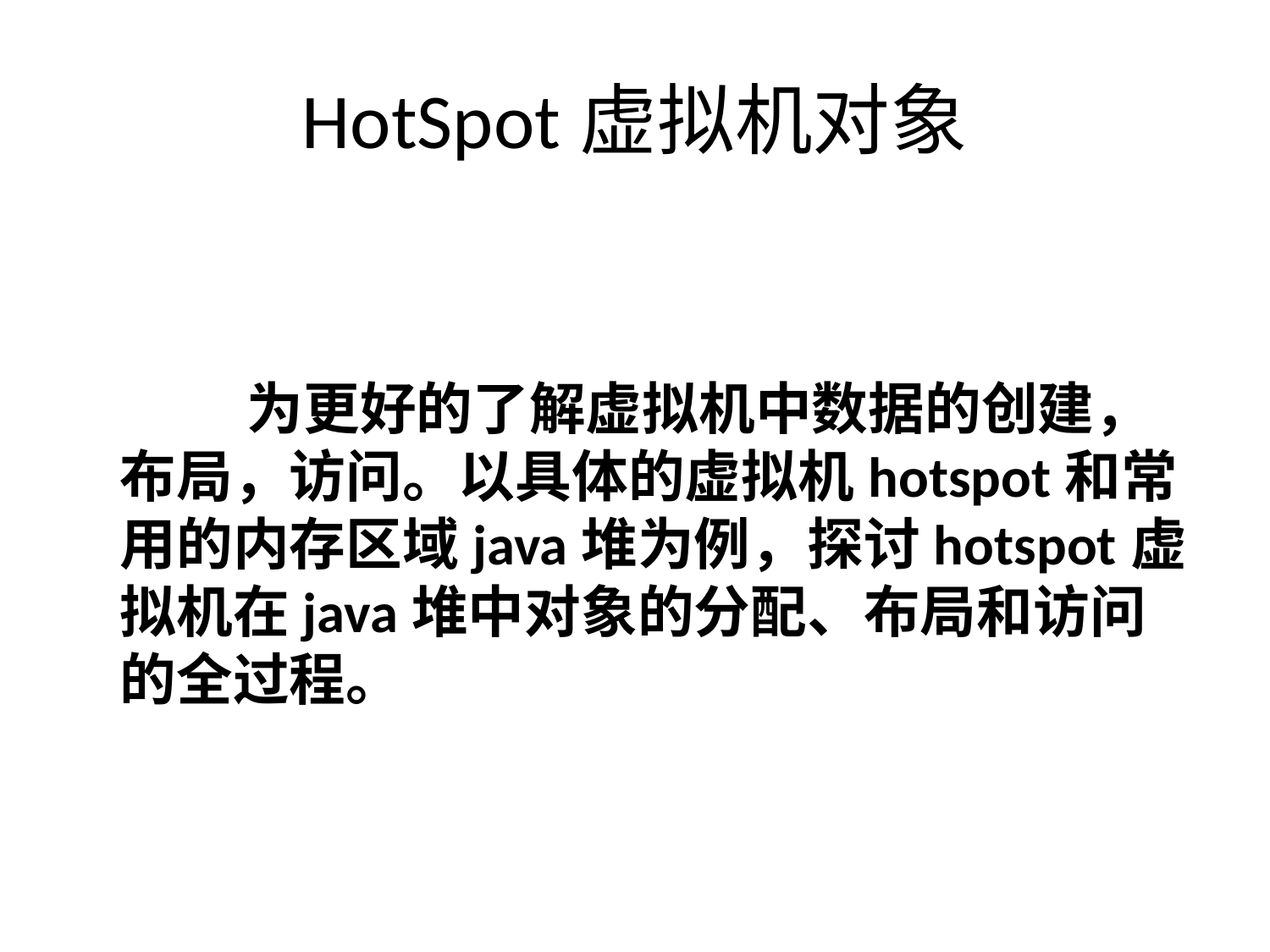

# HotSpot虚拟机对象
		为更好的了解虚拟机中数据的创建，布局，访问。以具体的虚拟机hotspot和常用的内存区域java堆为例，探讨hotspot虚拟机在java堆中对象的分配、布局和访问的全过程。